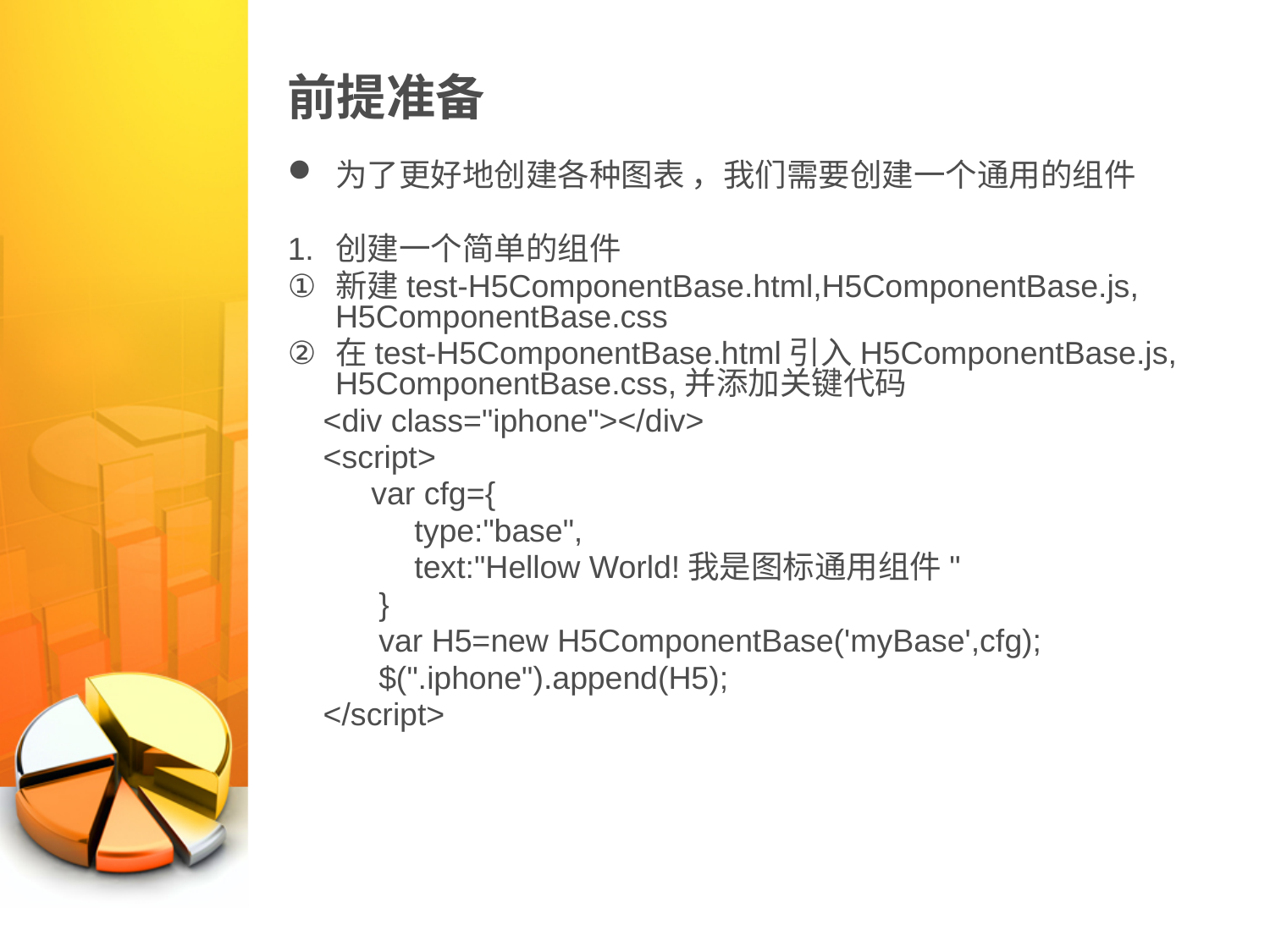

# 前提准备
为了更好地创建各种图表 ，我们需要创建一个通用的组件

创建一个简单的组件
新建test-H5ComponentBase.html,H5ComponentBase.js, H5ComponentBase.css
在test-H5ComponentBase.html引入H5ComponentBase.js, H5ComponentBase.css,并添加关键代码
    <div class="iphone"></div>
    <script>
    var cfg={
        type:"base",
        text:"Hellow World!我是图标通用组件"
    }
    var H5=new H5ComponentBase('myBase',cfg);
    $(".iphone").append(H5);
    </script>

PPT模板下载：www.1ppt.com/moban/     行业PPT模板：www.1ppt.com/hangye/
节日PPT模板：www.1ppt.com/jieri/           PPT素材下载：www.1ppt.com/sucai/
PPT背景图片：www.1ppt.com/beijing/      PPT图表下载：www.1ppt.com/tubiao/
优秀PPT下载：www.1ppt.com/xiazai/        PPT教程： www.1ppt.com/powerpoint/
Word教程： www.1ppt.com/word/              Excel教程：www.1ppt.com/excel/
资料下载：www.1ppt.com/ziliao/                PPT课件下载：www.1ppt.com/kejian/
范文下载：www.1ppt.com/fanwen/             试卷下载：www.1ppt.com/shiti/
教案下载：www.1ppt.com/jiaoan/        PPT论坛：www.1ppt.cn